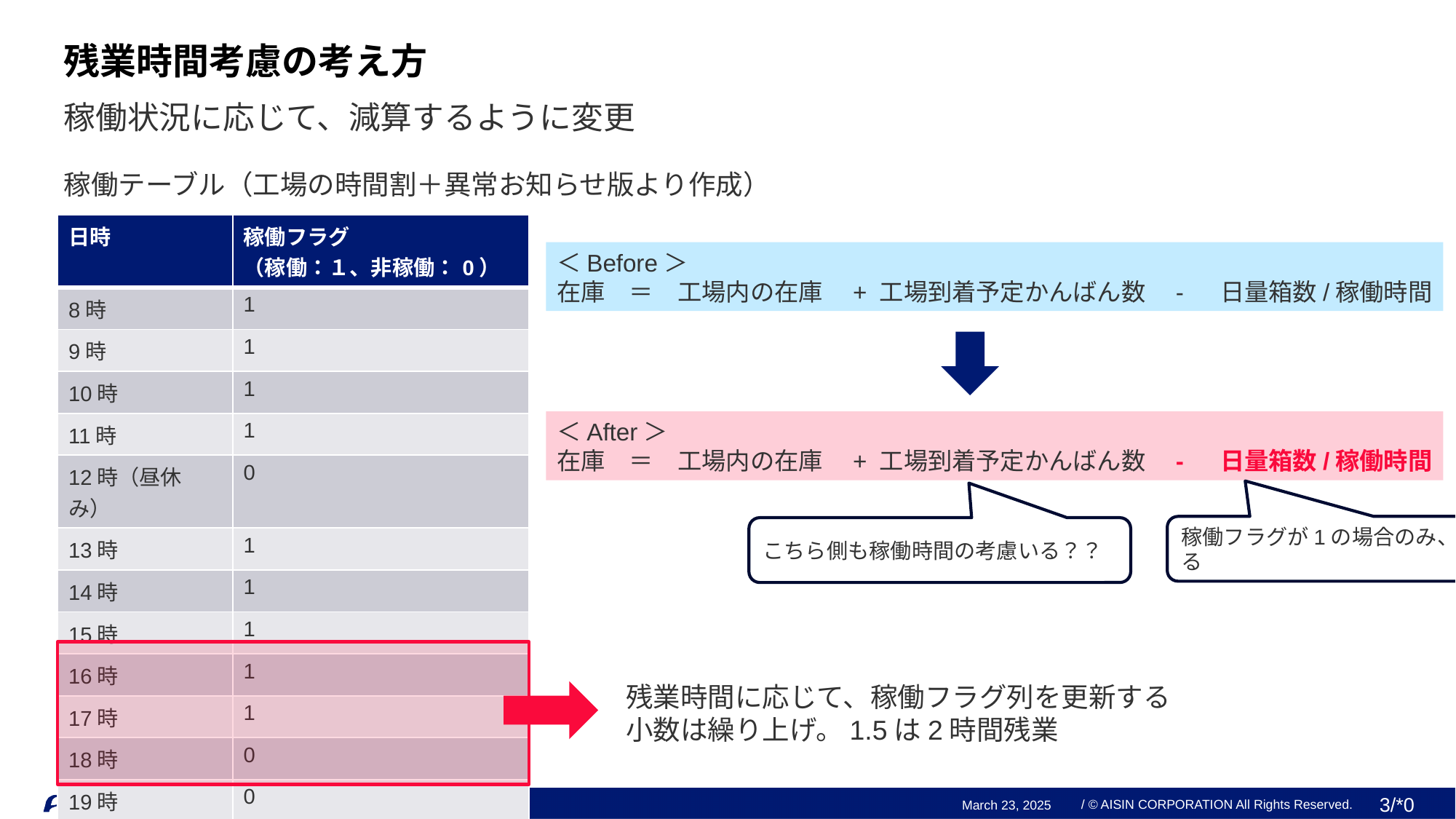

残業時間考慮の考え方
稼働状況に応じて、減算するように変更
稼働テーブル（工場の時間割＋異常お知らせ版より作成）
| 日時 | 稼働フラグ （稼働：１、非稼働：0） |
| --- | --- |
| 8時 | 1 |
| 9時 | 1 |
| 10時 | 1 |
| 11時 | 1 |
| 12時（昼休み） | 0 |
| 13時 | 1 |
| 14時 | 1 |
| 15時 | 1 |
| 16時 | 1 |
| 17時 | 1 |
| 18時 | 0 |
| 19時 | 0 |
| 20時 | 0 |
| 21時 | 0 |
| 22時 | 1 |
| 23時 | 1 |
| 0時 | 1 |
| 1時 | 1 |
| 2時（昼休み） | 0 |
| 3時 | 1 |
| 4時 | 1 |
| 5時 | 1 |
| 6時 | 0 |
| 7時 | 0 |
＜Before＞
在庫　＝　工場内の在庫　+ 工場到着予定かんばん数　- 　日量箱数/稼働時間

＜After＞
在庫　＝　工場内の在庫　+ 工場到着予定かんばん数　- 　日量箱数/稼働時間
稼働フラグが1の場合のみ、使用箱数分減算する
こちら側も稼働時間の考慮いる？？

残業時間に応じて、稼働フラグ列を更新する
小数は繰り上げ。1.5は2時間残業

March 23, 2025
※実際の工場の時間割と対応していないです。